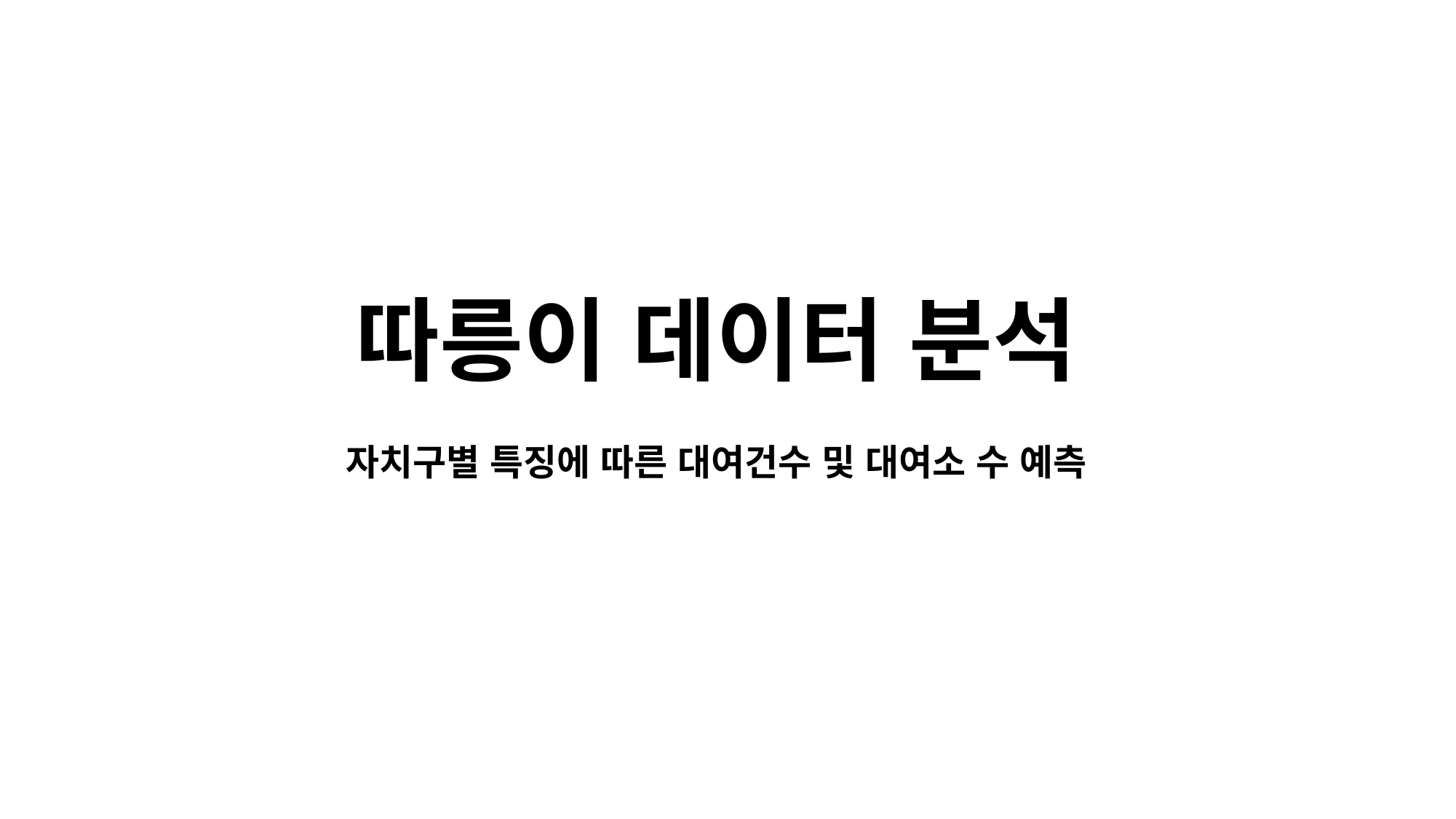

# 따릉이 데이터 분석
자치구별 특징에 따른 대여건수 및 대여소 수 예측